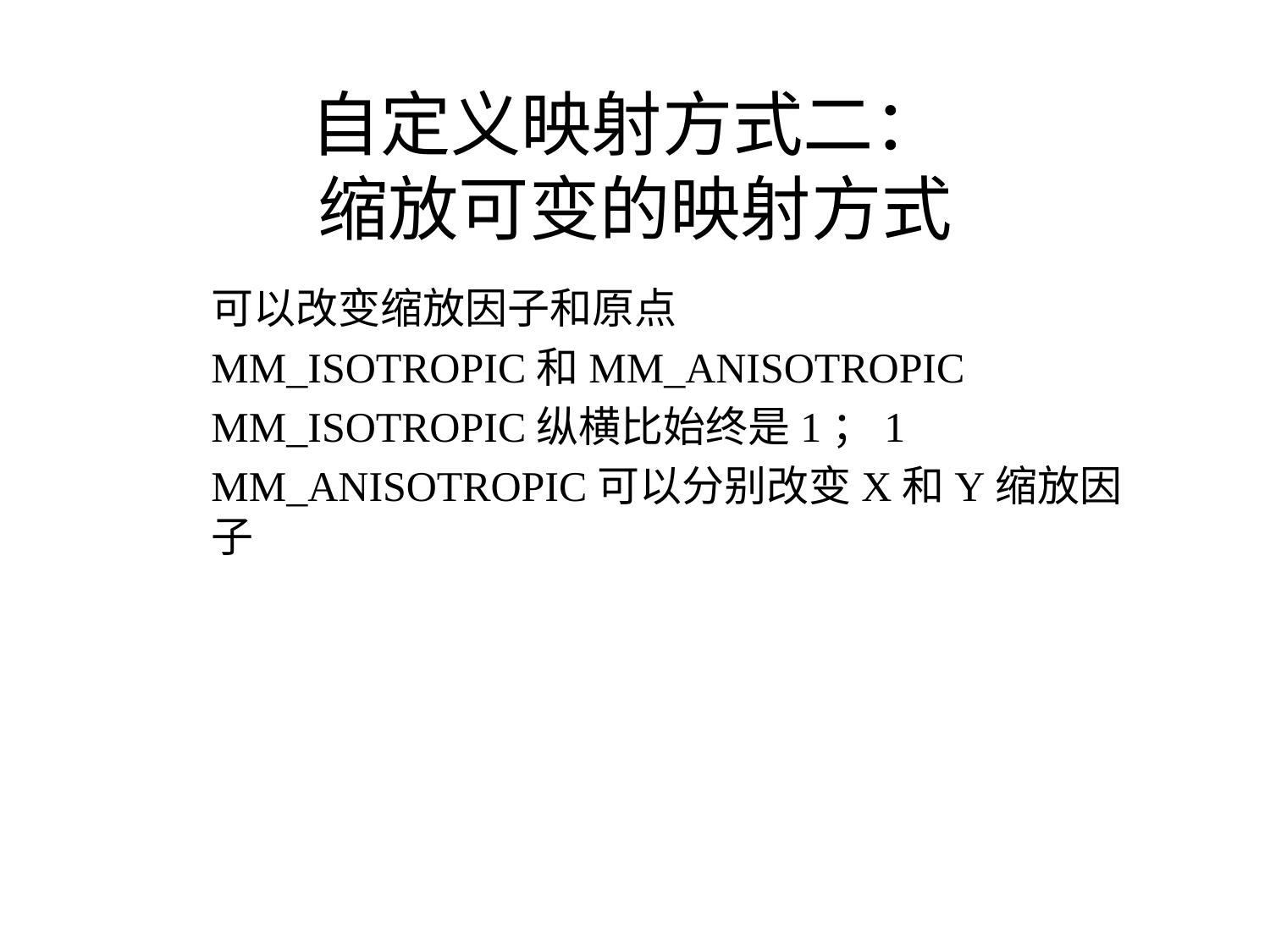

# 自定义映射方式二： 缩放可变的映射方式
可以改变缩放因子和原点
MM_ISOTROPIC和MM_ANISOTROPIC
MM_ISOTROPIC纵横比始终是1；1
MM_ANISOTROPIC可以分别改变X和Y缩放因子
38